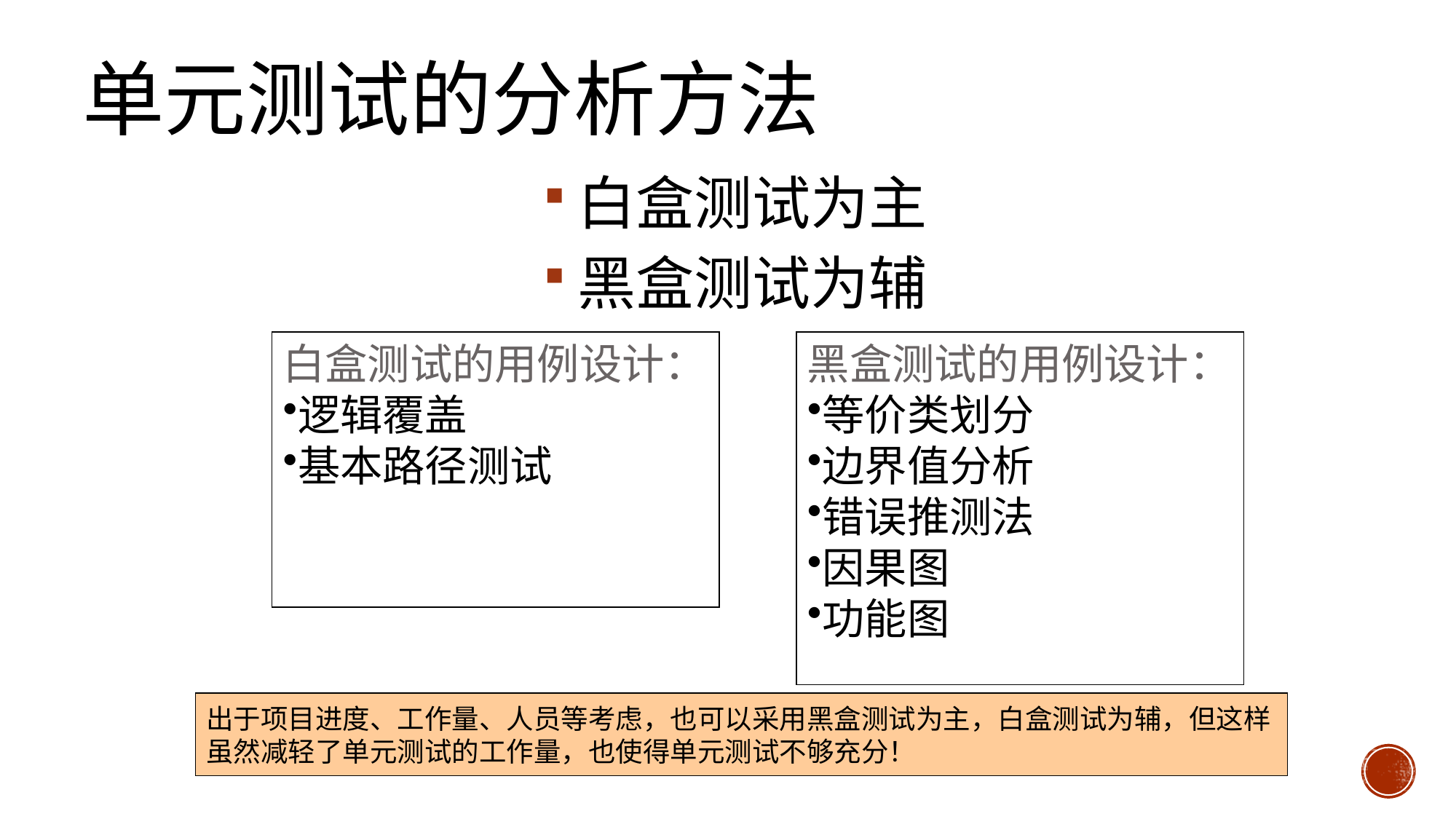

# 单元测试的分析方法
白盒测试为主
黑盒测试为辅
白盒测试的用例设计：
逻辑覆盖
基本路径测试

黑盒测试的用例设计：
等价类划分
边界值分析
错误推测法
因果图
功能图

出于项目进度、工作量、人员等考虑，也可以采用黑盒测试为主，白盒测试为辅，但这样虽然减轻了单元测试的工作量，也使得单元测试不够充分！